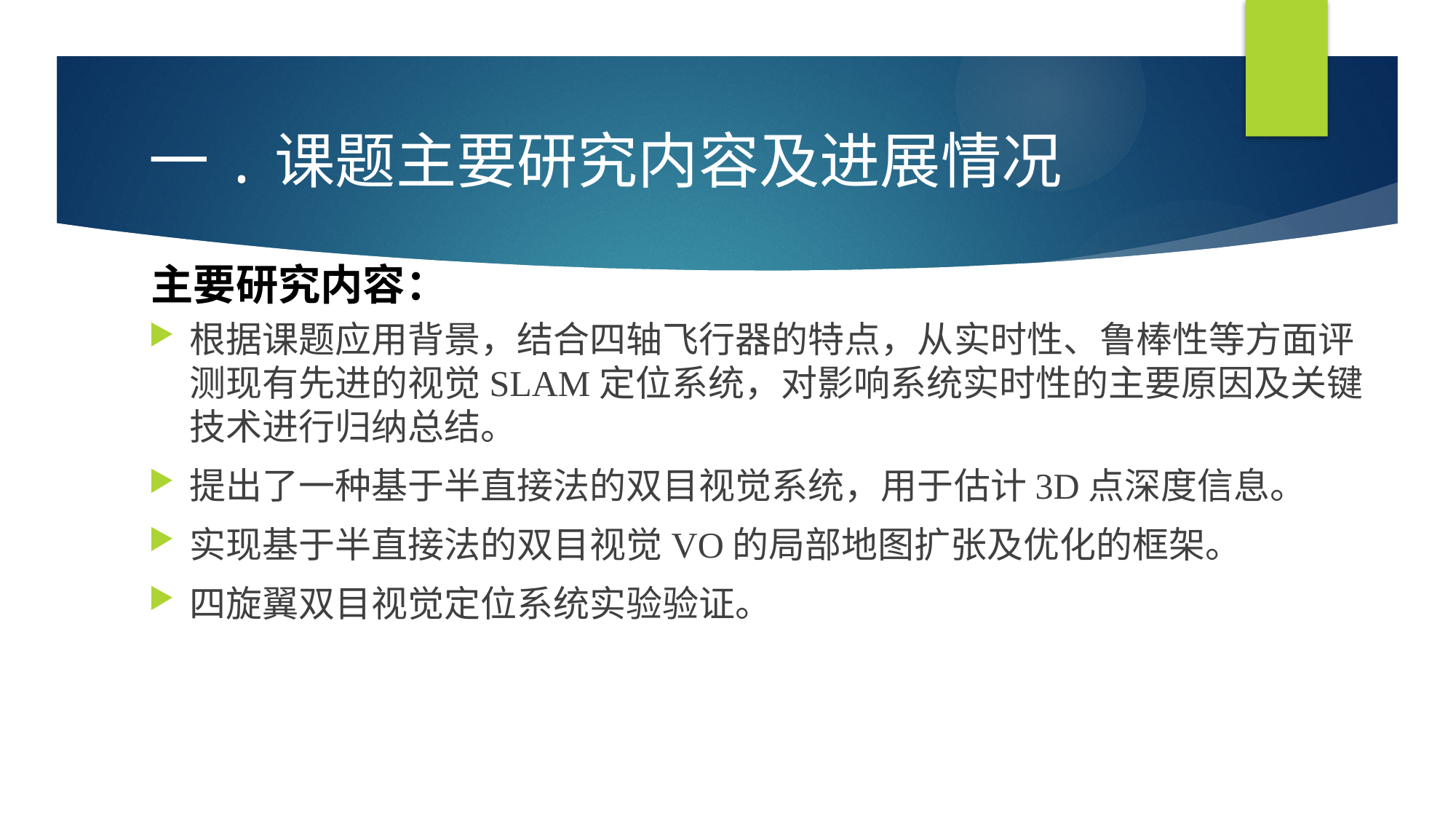

# 一.课题主要研究内容及进展情况
主要研究内容：
根据课题应用背景，结合四轴飞行器的特点，从实时性、鲁棒性等方面评测现有先进的视觉SLAM定位系统，对影响系统实时性的主要原因及关键技术进行归纳总结。
提出了一种基于半直接法的双目视觉系统，用于估计3D点深度信息。
实现基于半直接法的双目视觉VO的局部地图扩张及优化的框架。
四旋翼双目视觉定位系统实验验证。